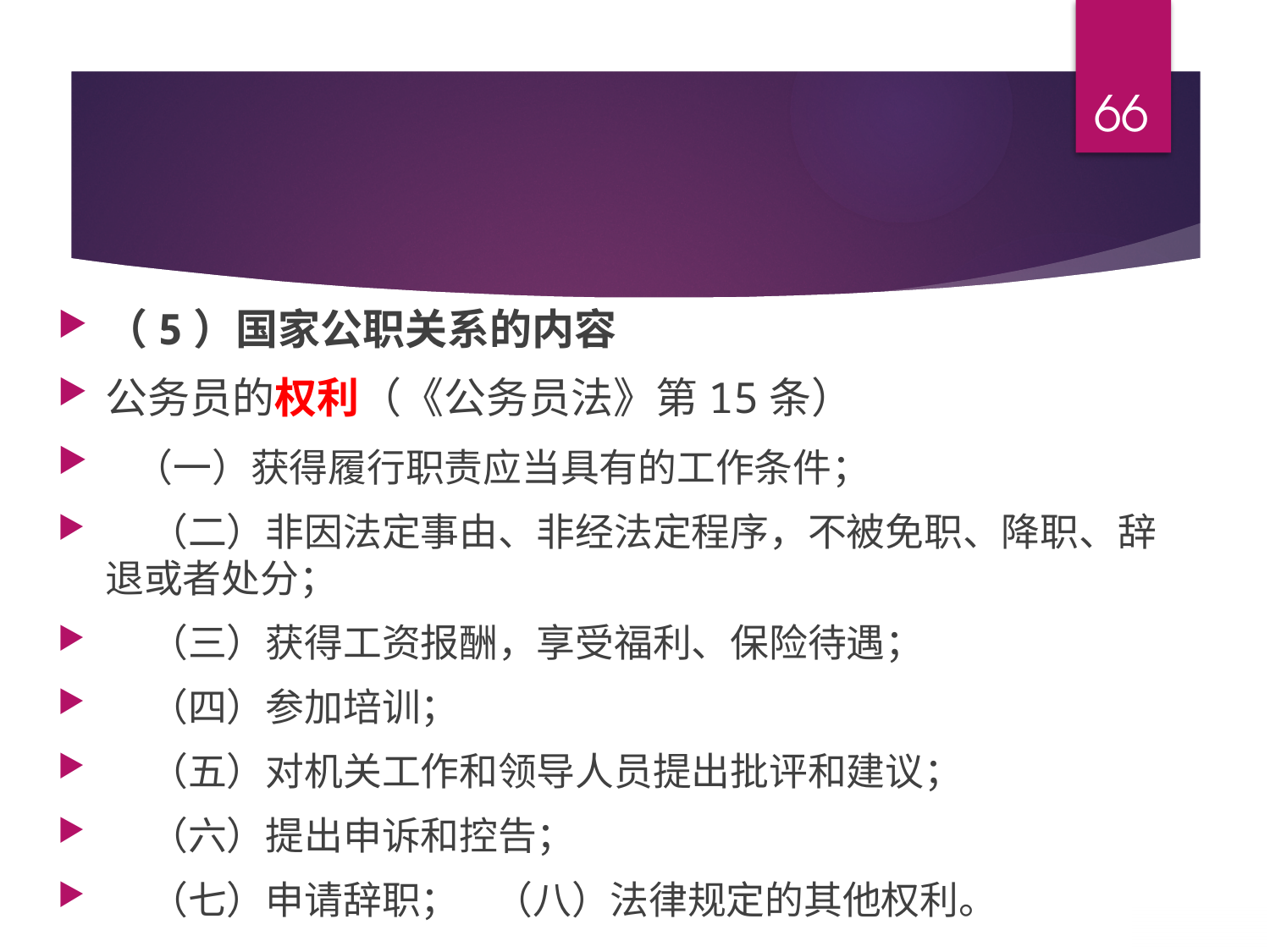

66
#
（5）国家公职关系的内容
公务员的权利（《公务员法》第15条）
  （一）获得履行职责应当具有的工作条件；
    （二）非因法定事由、非经法定程序，不被免职、降职、辞退或者处分；
    （三）获得工资报酬，享受福利、保险待遇；
    （四）参加培训；
    （五）对机关工作和领导人员提出批评和建议；
    （六）提出申诉和控告；
    （七）申请辞职；    （八）法律规定的其他权利。